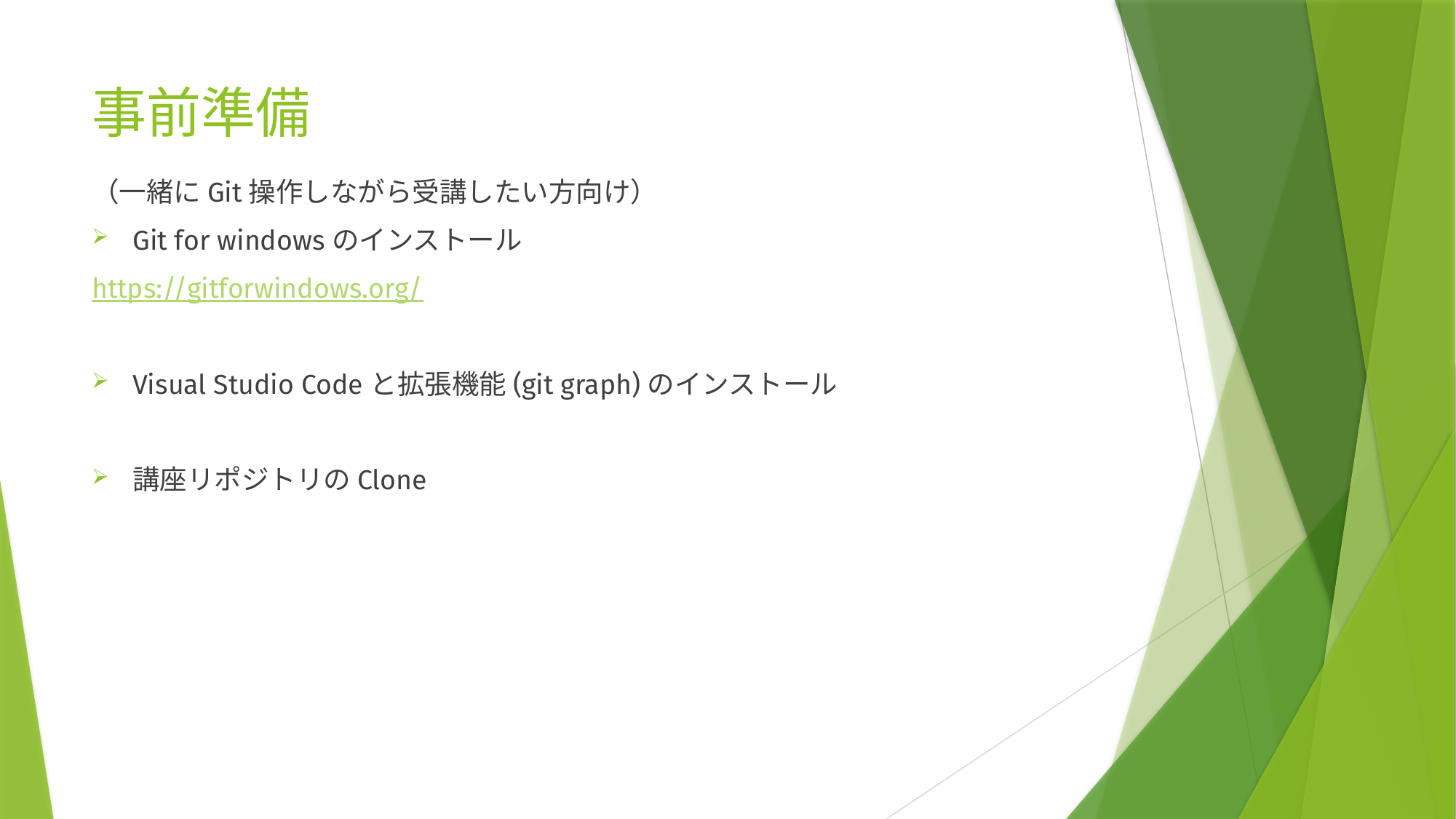

# 事前準備
（一緒にGit操作しながら受講したい方向け）
Git for windowsのインストール
https://gitforwindows.org/

Visual Studio Codeと拡張機能(git graph)のインストール

講座リポジトリのClone